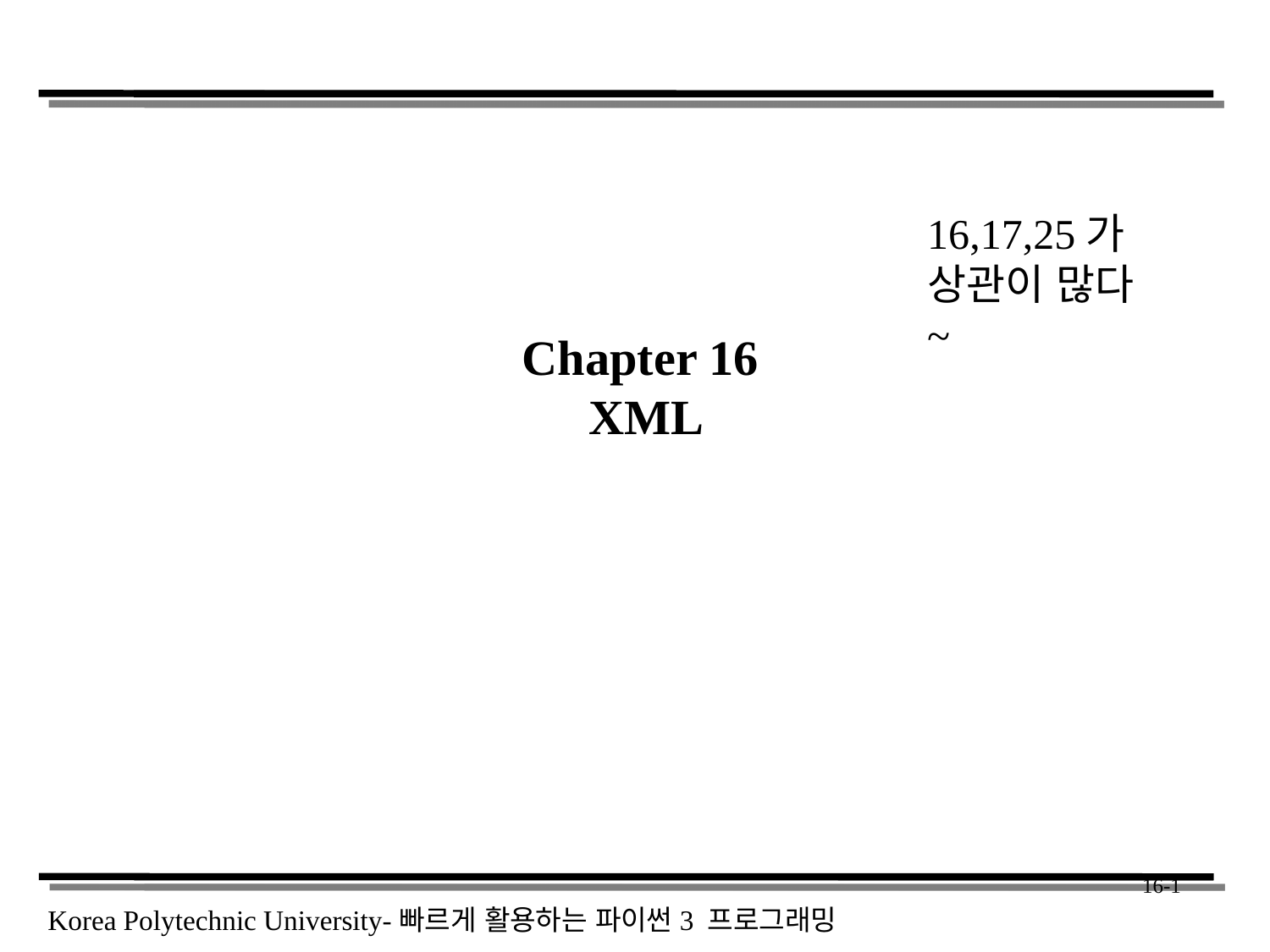

Chapter 16
 XML
16,17,25가 상관이 많다~
 16-1